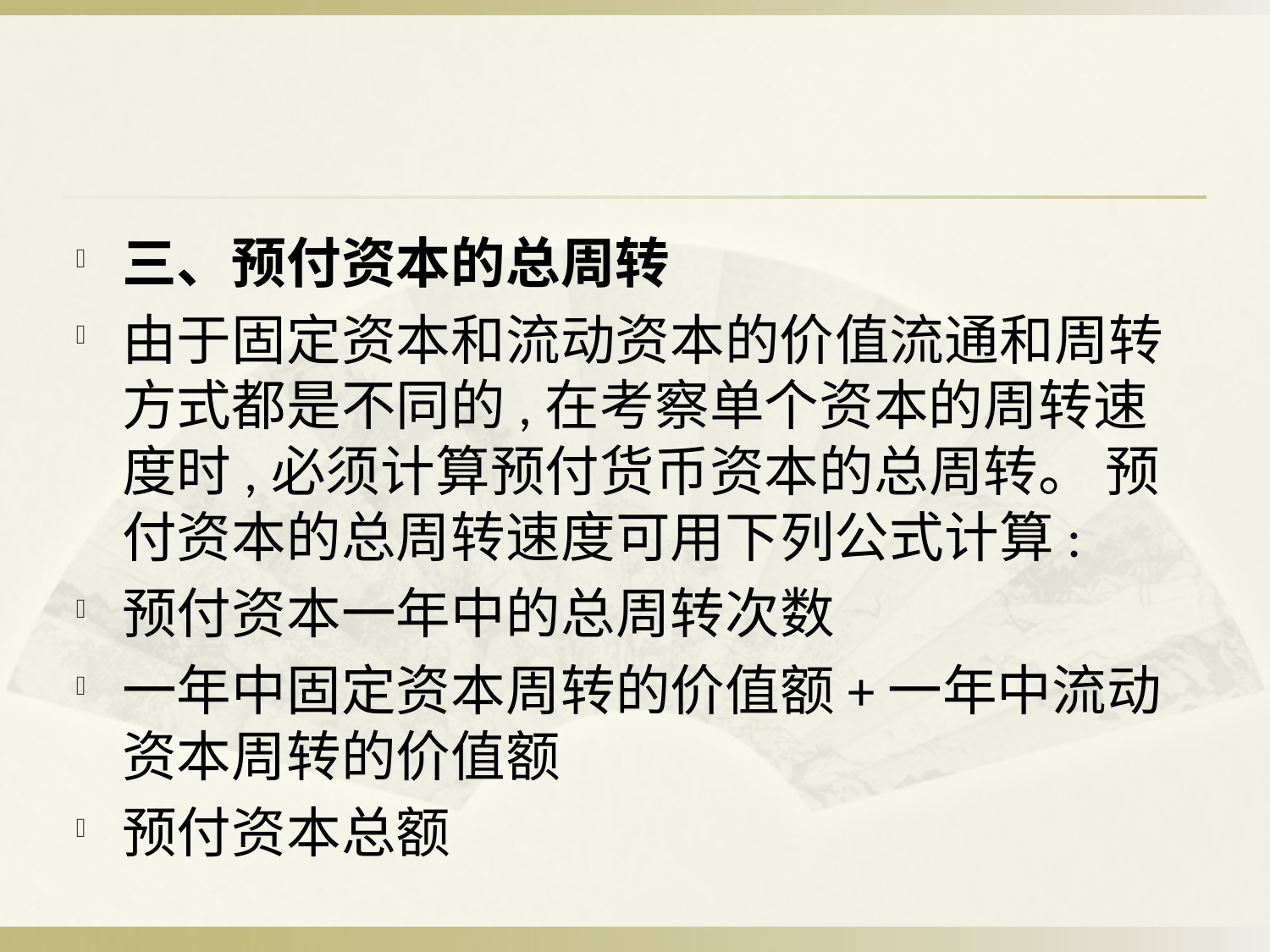

#
三、预付资本的总周转
由于固定资本和流动资本的价值流通和周转方式都是不同的,在考察单个资本的周转速度时,必须计算预付货币资本的总周转。 预付资本的总周转速度可用下列公式计算:
预付资本一年中的总周转次数
一年中固定资本周转的价值额+一年中流动资本周转的价值额
预付资本总额